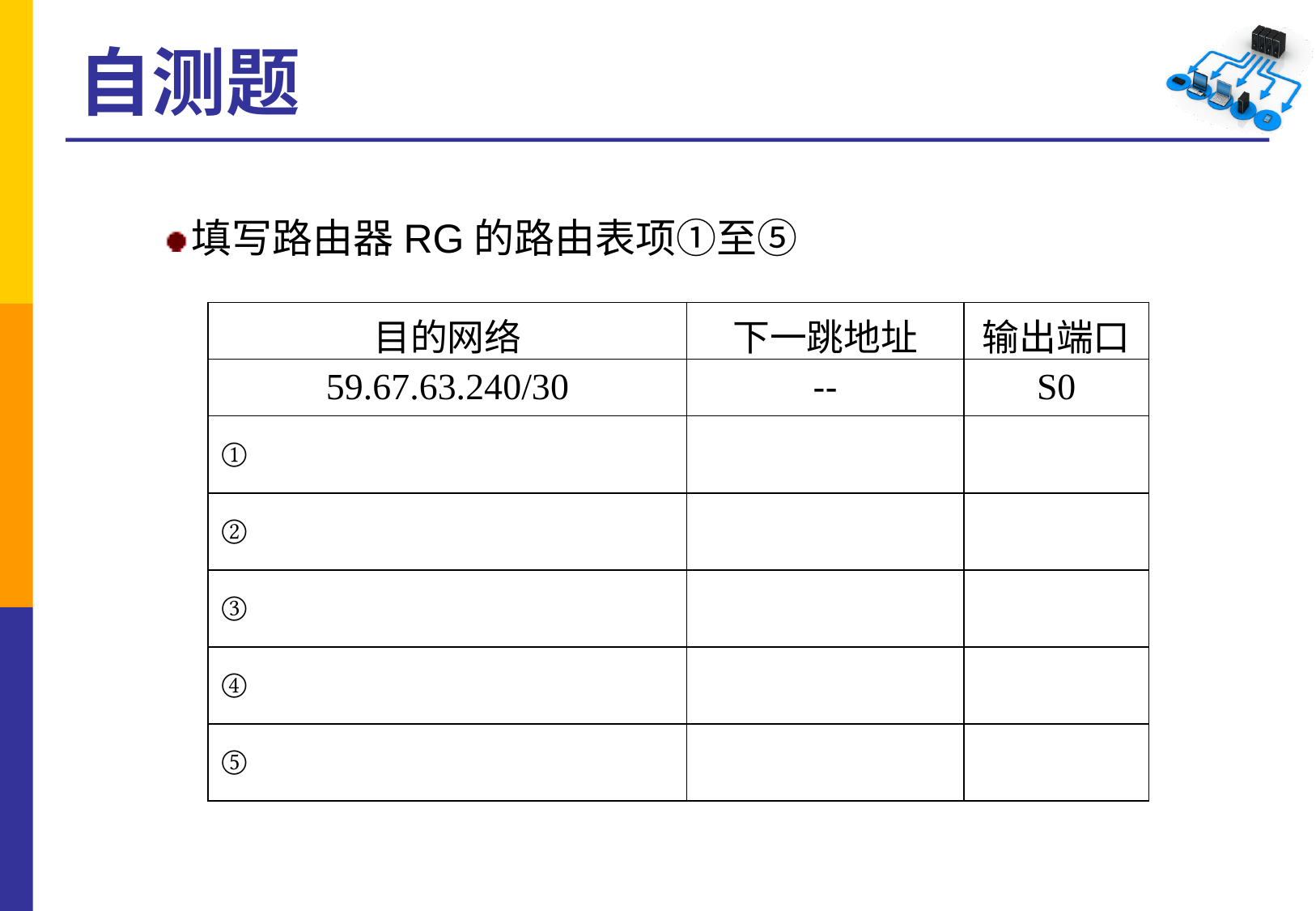

# 自测题
填写路由器RG的路由表项①至⑤
| 目的网络 | 下一跳地址 | 输出端口 |
| --- | --- | --- |
| 59.67.63.240/30 | -- | S0 |
| ① |  |  |
| ② |  |  |
| ③ |  |  |
| ④ |  |  |
| ⑤ |  |  |